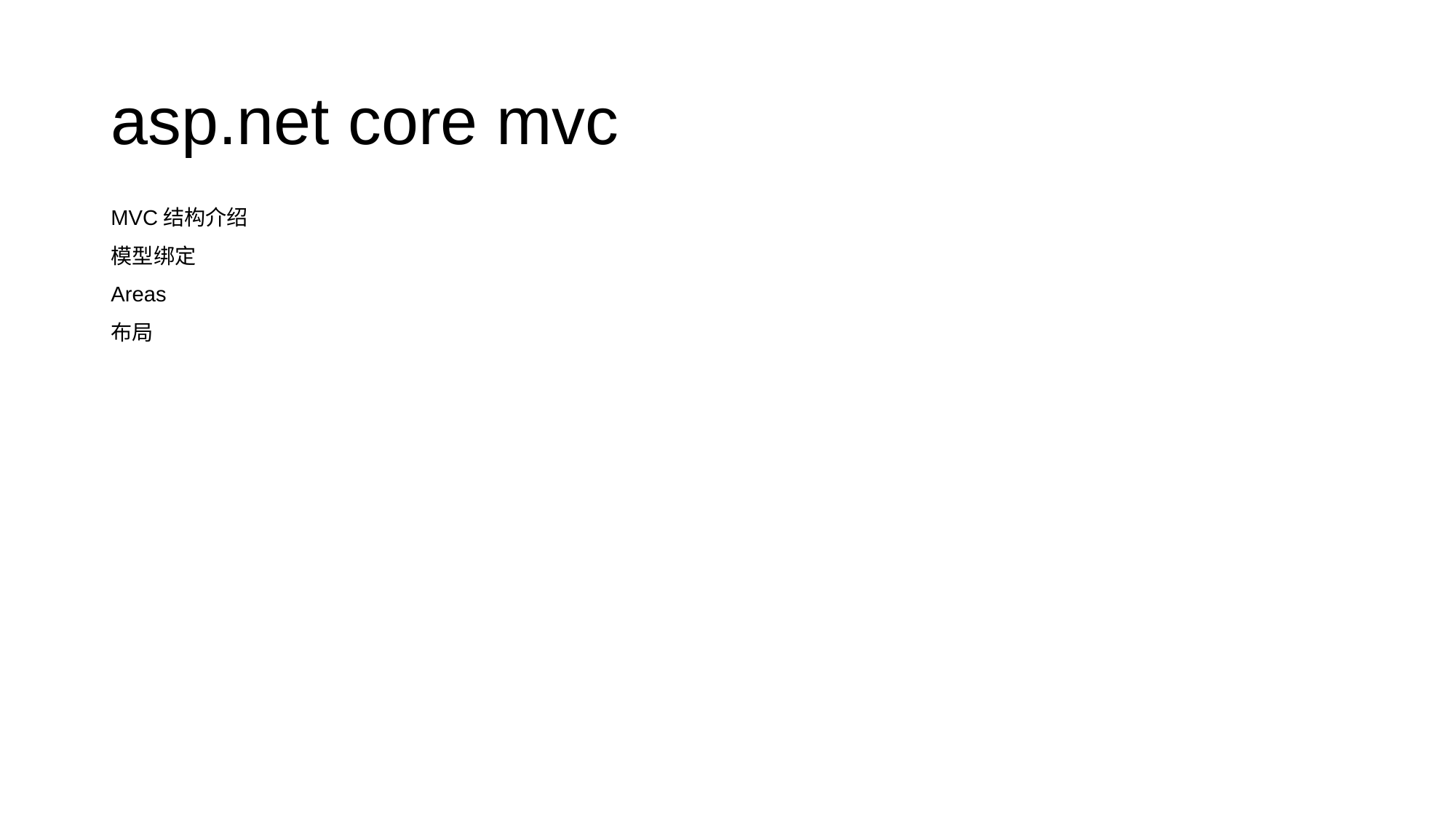

# asp.net core mvc
MVC结构介绍
模型绑定
Areas
布局